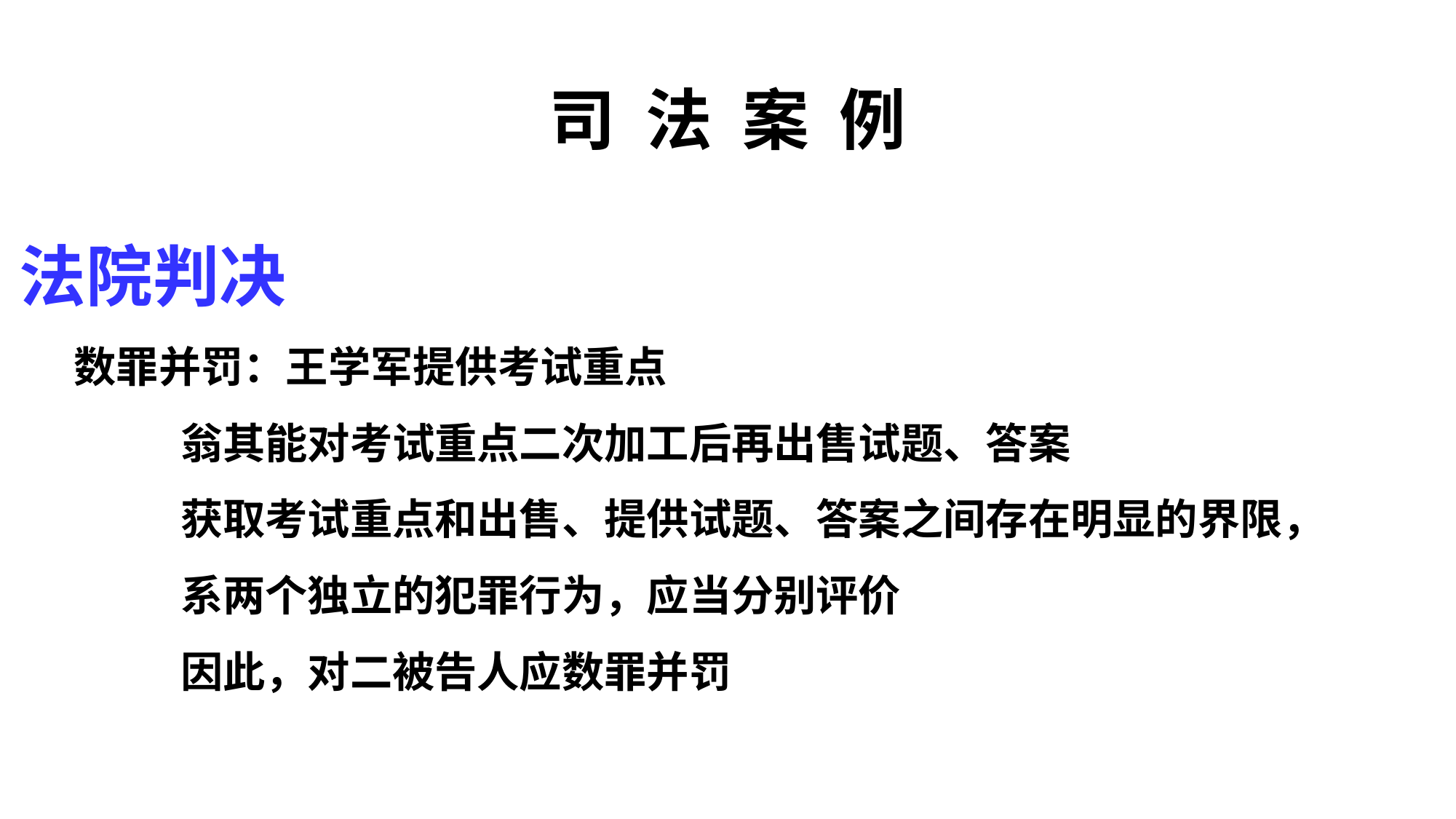

# 司  法  案  例
法院判决
数罪并罚：王学军提供考试重点
          翁其能对考试重点二次加工后再出售试题、答案
          获取考试重点和出售、提供试题、答案之间存在明显的界限，
          系两个独立的犯罪行为，应当分别评价
          因此，对二被告人应数罪并罚